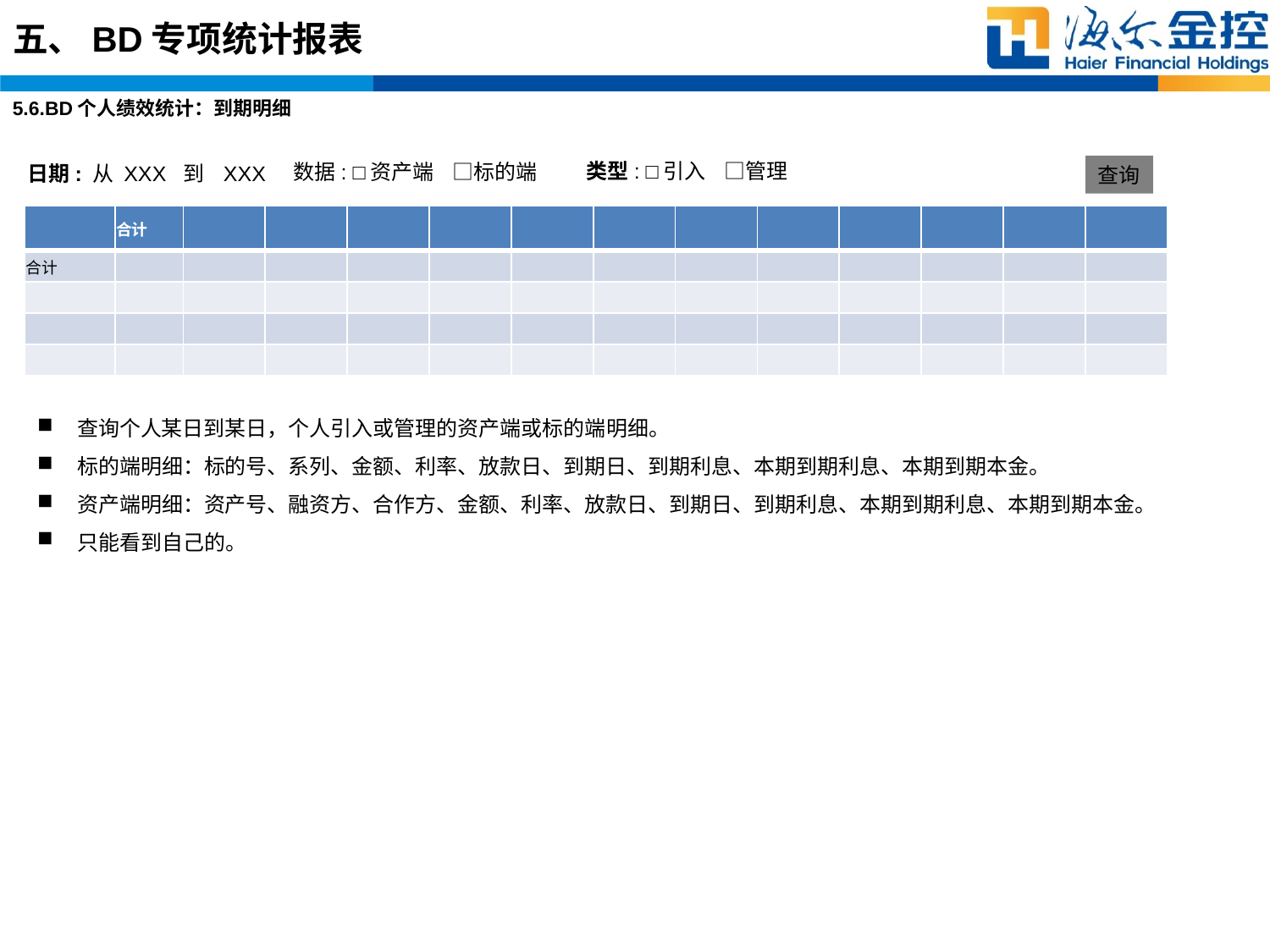

# 五、BD专项统计报表
5.6.BD个人绩效统计：到期明细
类型: □引入    □管理
数据: □资产端    □标的端
日期: 从 XXX  到   XXX
查询
|  | 合计 |  |  |  |  |  |  |  |  |  |  |  |  |
| --- | --- | --- | --- | --- | --- | --- | --- | --- | --- | --- | --- | --- | --- |
| 合计 |  |  |  |  |  |  |  |  |  |  |  |  |  |
|  |  |  |  |  |  |  |  |  |  |  |  |  |  |
|  |  |  |  |  |  |  |  |  |  |  |  |  |  |
|  |  |  |  |  |  |  |  |  |  |  |  |  |  |
查询个人某日到某日，个人引入或管理的资产端或标的端明细。
标的端明细：标的号、系列、金额、利率、放款日、到期日、到期利息、本期到期利息、本期到期本金。
资产端明细：资产号、融资方、合作方、金额、利率、放款日、到期日、到期利息、本期到期利息、本期到期本金。
只能看到自己的。